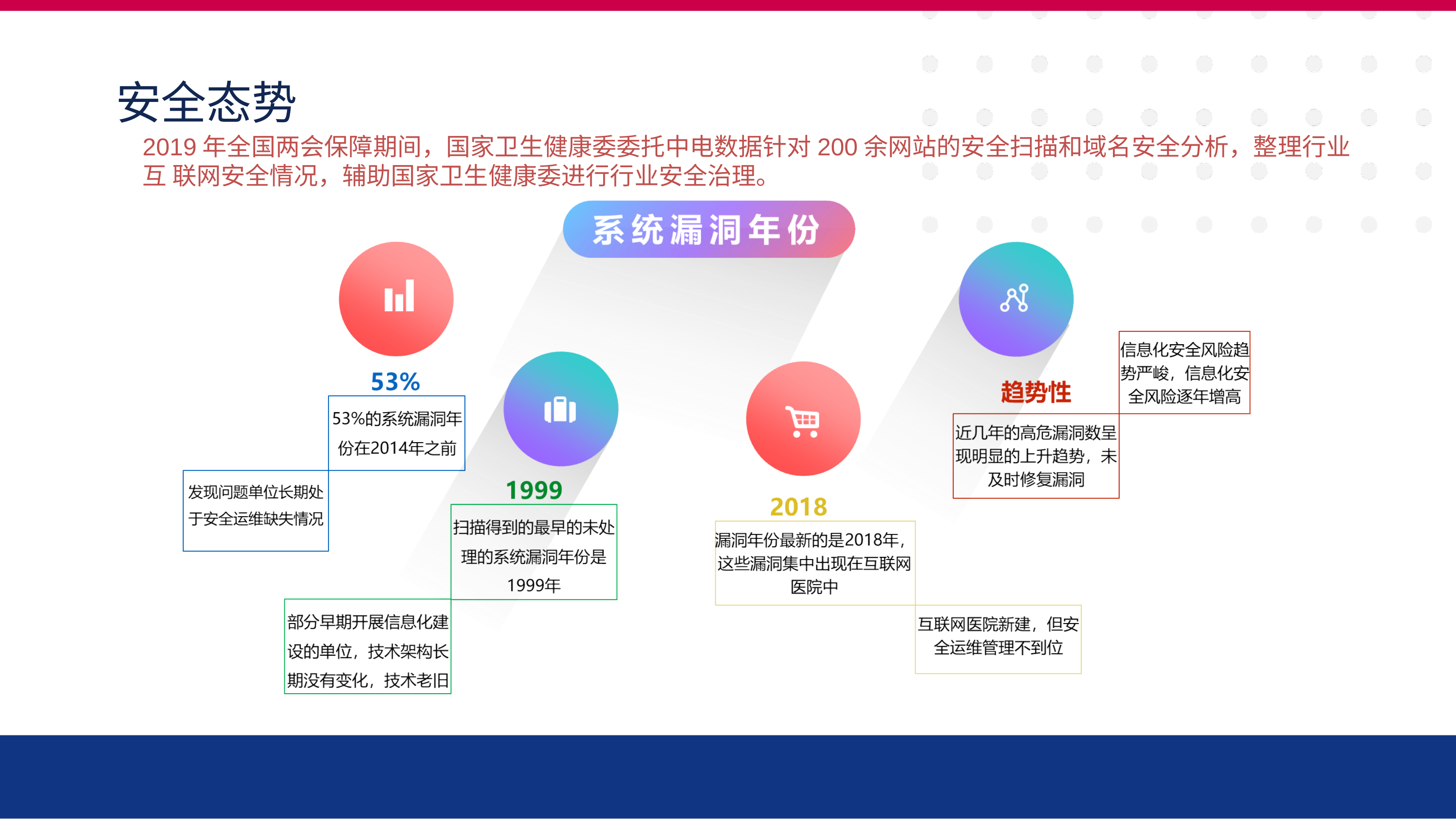

# 安全态势
2019年全国两会保障期间，国家卫生健康委委托中电数据针对200余网站的安全扫描和域名安全分析，整理行业互 联网安全情况，辅助国家卫生健康委进行行业安全治理。